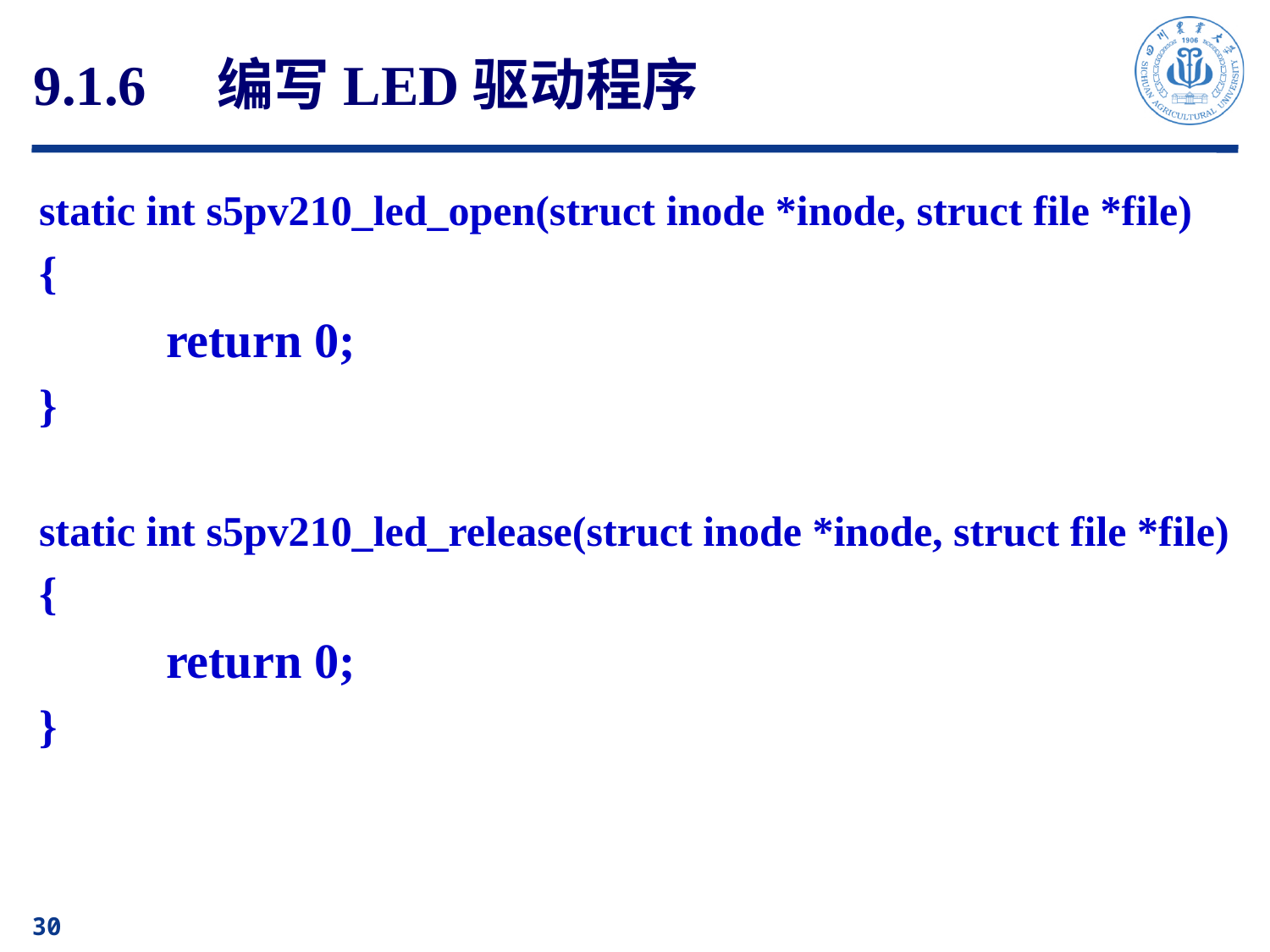

# 9.1.6　编写LED驱动程序
static int s5pv210_led_open(struct inode *inode, struct file *file)
{
	return 0;
}

static int s5pv210_led_release(struct inode *inode, struct file *file)
{
	return 0;
}